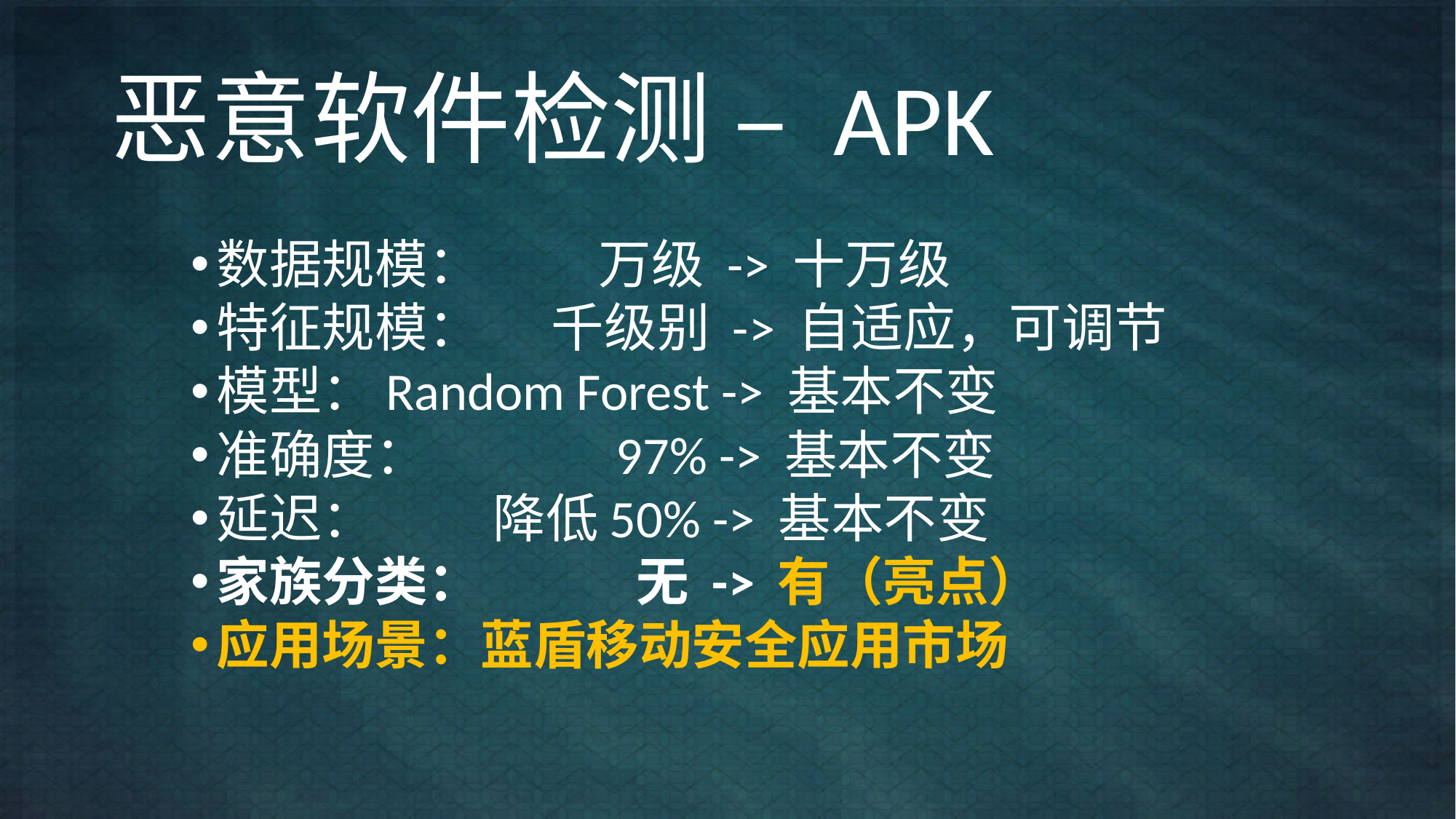

# 恶意软件检测 – APK

数据规模：          万级 -> 十万级
特征规模：      千级别 -> 自适应，可调节
模型：Random Forest -> 基本不变
准确度：               97% -> 基本不变
延迟：          降低50% -> 基本不变
家族分类：             无 -> 有（亮点）
应用场景：蓝盾移动安全应用市场